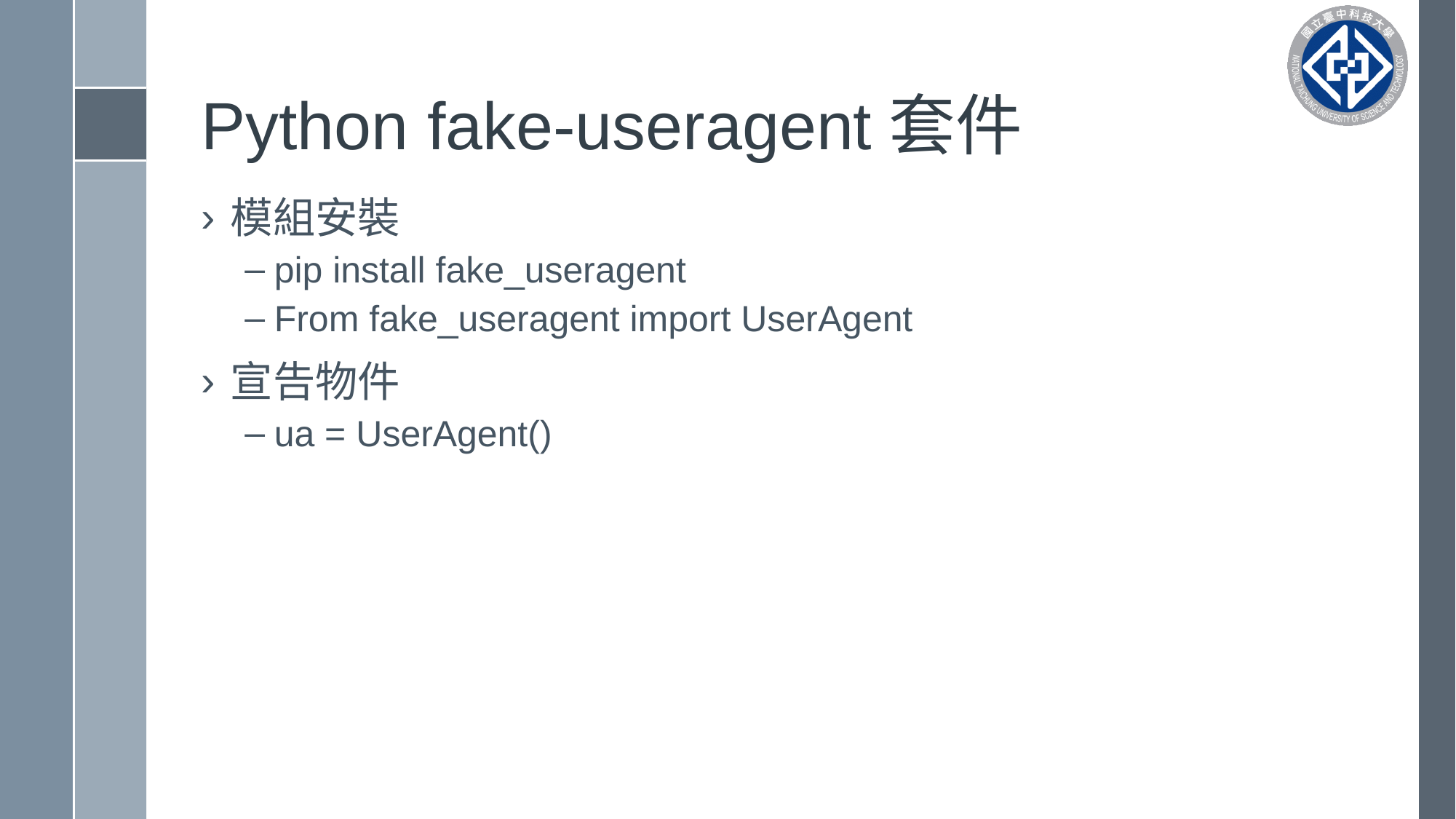

# Python fake-useragent套件
模組安裝
pip install fake_useragent
From fake_useragent import UserAgent
宣告物件
ua = UserAgent()